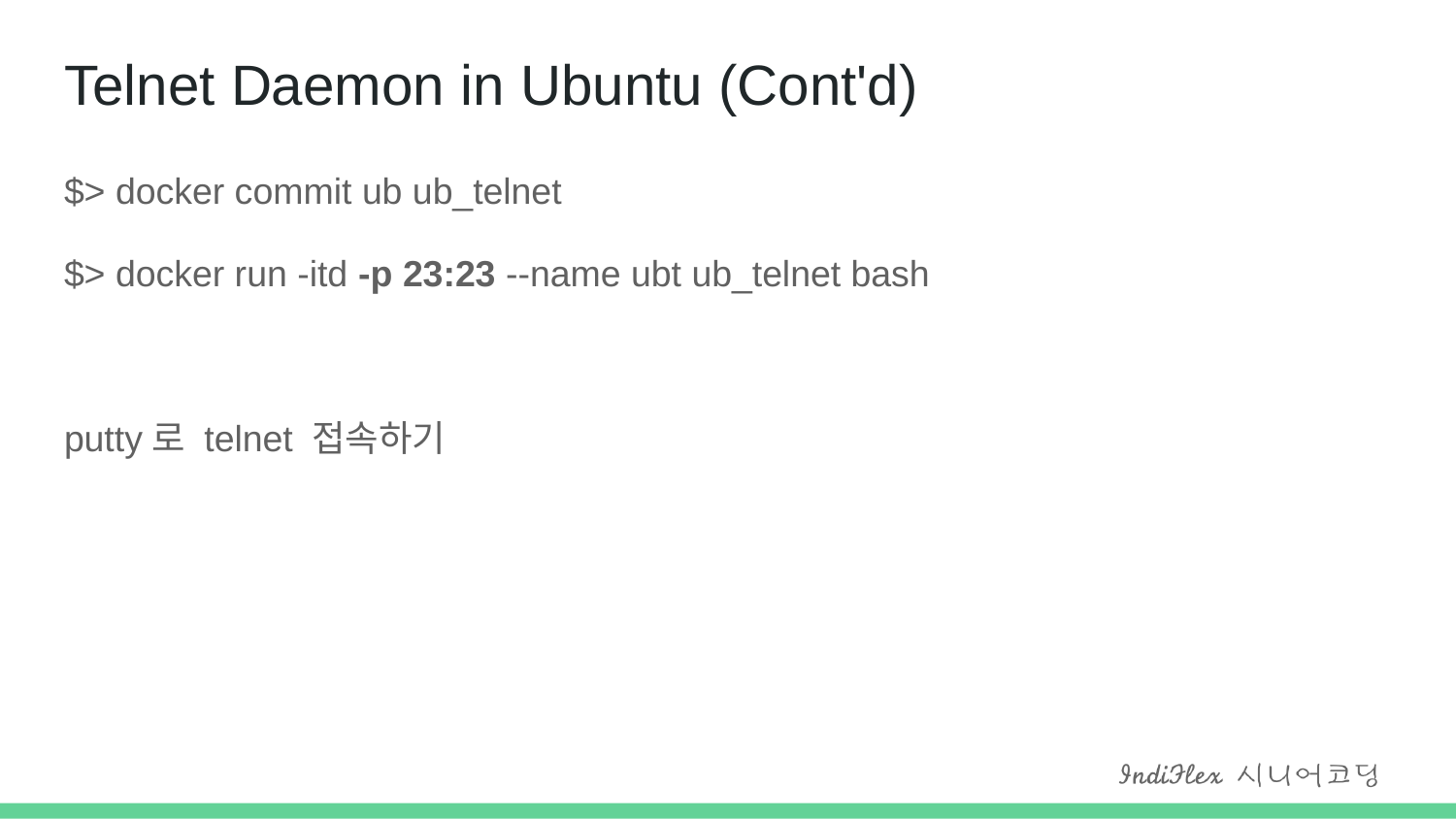

# Telnet Daemon in Ubuntu (Cont'd)
$> docker commit ub ub_telnet
$> docker run -itd -p 23:23 --name ubt ub_telnet bash

putty로 telnet 접속하기